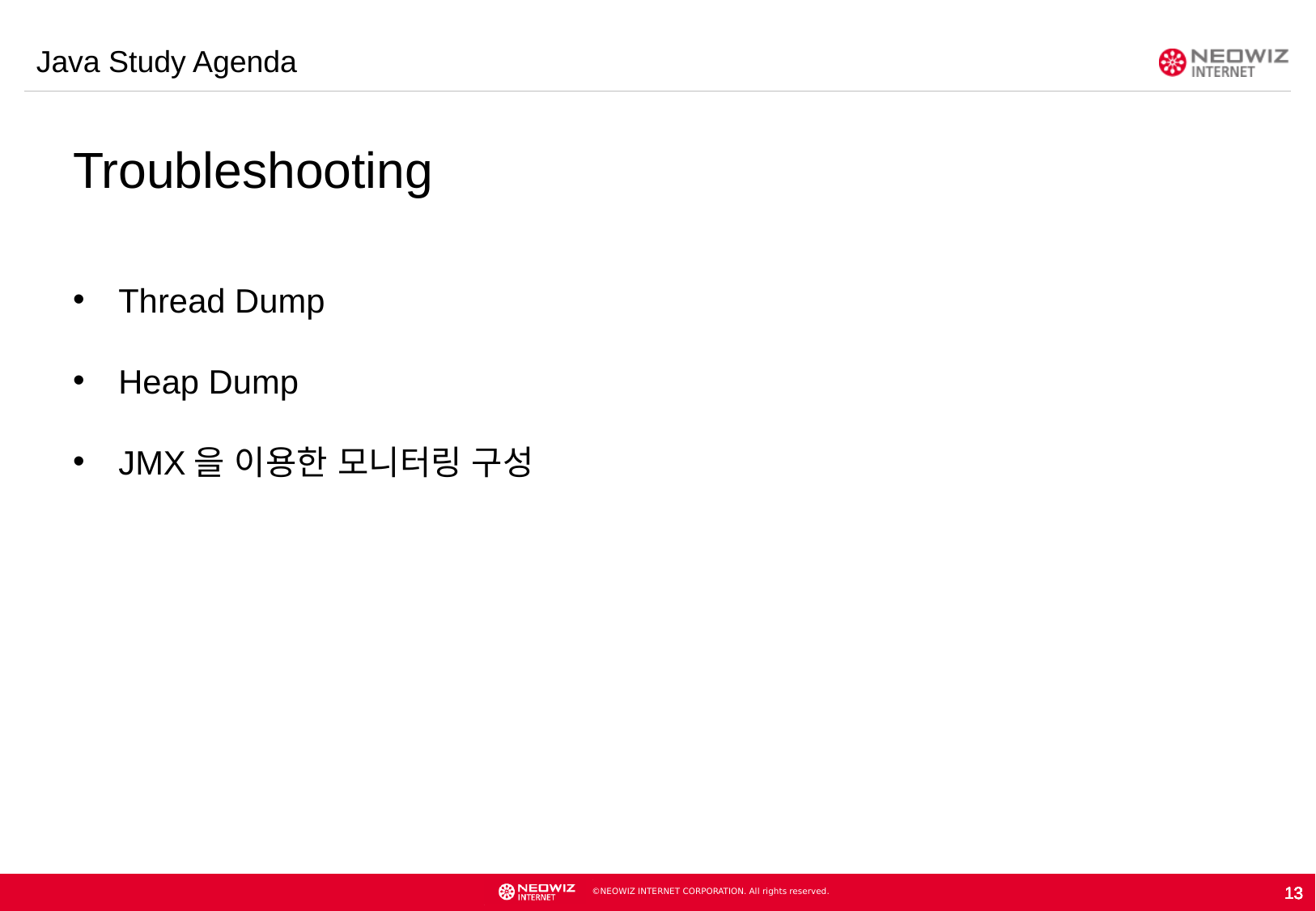

Java Study Agenda

Troubleshooting

Thread Dump

Heap Dump

JMX을 이용한 모니터링 구성
13
13
13
13
13
13
13
13